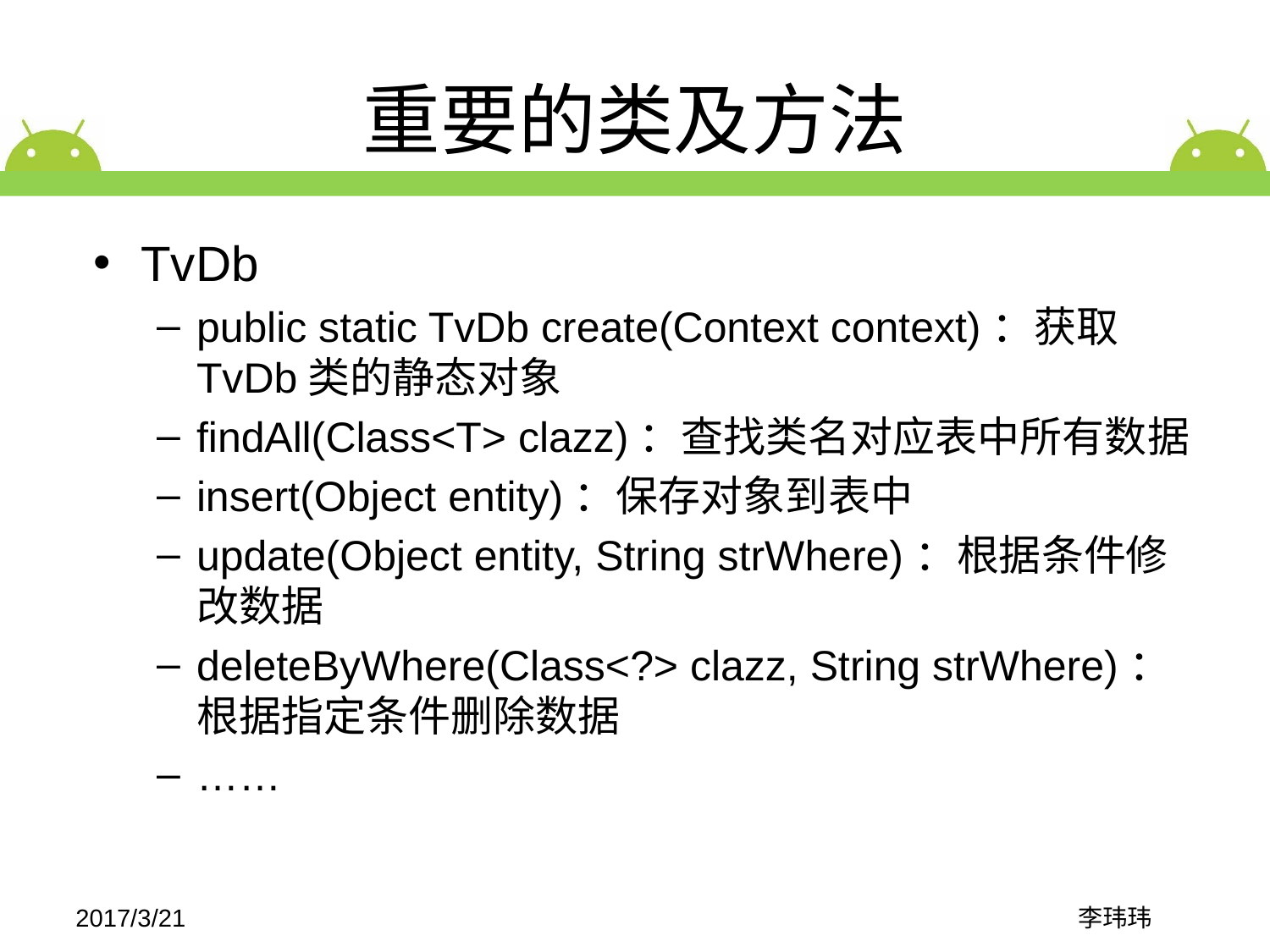

# 重要的类及方法
TvDb
public static TvDb create(Context context)：获取TvDb类的静态对象
findAll(Class<T> clazz)：查找类名对应表中所有数据
insert(Object entity)：保存对象到表中
update(Object entity, String strWhere)：根据条件修改数据
deleteByWhere(Class<?> clazz, String strWhere)：根据指定条件删除数据
……